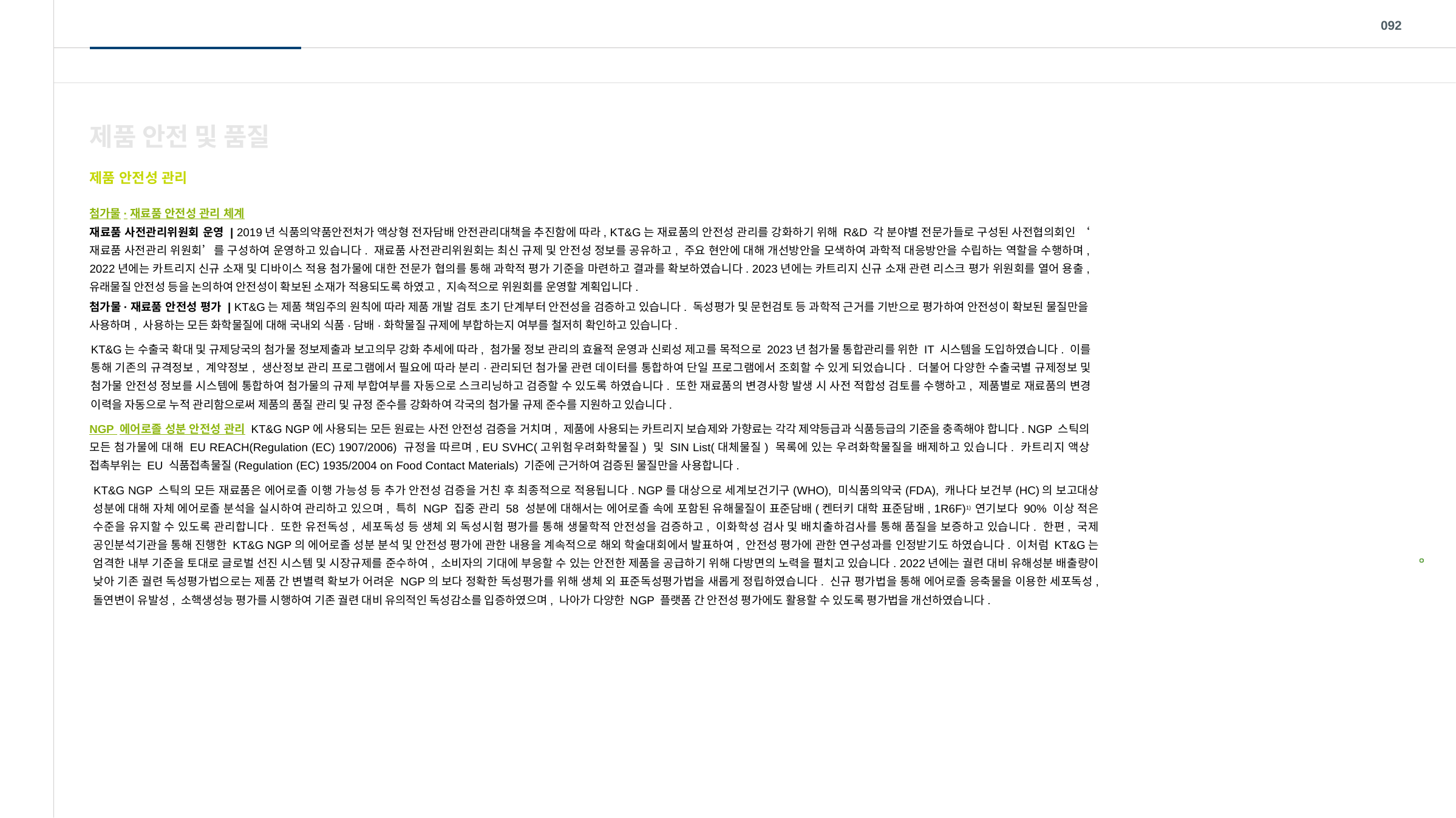

092
제품 안전 및 품질
제품 안전성 관리
첨가물·재료품 안전성 관리 체계
재료품 사전관리위원회 운영 | 2019년 식품의약품안전처가 액상형 전자담배 안전관리대책을 추진함에 따라, KT&G는 재료품의 안전성 관리를 강화하기 위해 R&D 각 분야별 전문가들로 구성된 사전협의회인 ‘재료품 사전관리 위원회’를 구성하여 운영하고 있습니다. 재료품 사전관리위원회는 최신 규제 및 안전성 정보를 공유하고, 주요 현안에 대해 개선방안을 모색하여 과학적 대응방안을 수립하는 역할을 수행하며, 2022년에는 카트리지 신규 소재 및 디바이스 적용 첨가물에 대한 전문가 협의를 통해 과학적 평가 기준을 마련하고 결과를 확보하였습니다. 2023년에는 카트리지 신규 소재 관련 리스크 평가 위원회를 열어 용출, 유래물질 안전성 등을 논의하여 안전성이 확보된 소재가 적용되도록 하였고, 지속적으로 위원회를 운영할 계획입니다.
첨가물·재료품 안전성 평가 | KT&G는 제품 책임주의 원칙에 따라 제품 개발 검토 초기 단계부터 안전성을 검증하고 있습니다. 독성평가 및 문헌검토 등 과학적 근거를 기반으로 평가하여 안전성이 확보된 물질만을 사용하며, 사용하는 모든 화학물질에 대해 국내외 식품·담배·화학물질 규제에 부합하는지 여부를 철저히 확인하고 있습니다.
KT&G는 수출국 확대 및 규제당국의 첨가물 정보제출과 보고의무 강화 추세에 따라, 첨가물 정보 관리의 효율적 운영과 신뢰성 제고를 목적으로 2023년 첨가물 통합관리를 위한 IT 시스템을 도입하였습니다. 이를 통해 기존의 규격정보, 계약정보, 생산정보 관리 프로그램에서 필요에 따라 분리·관리되던 첨가물 관련 데이터를 통합하여 단일 프로그램에서 조회할 수 있게 되었습니다. 더불어 다양한 수출국별 규제정보 및 첨가물 안전성 정보를 시스템에 통합하여 첨가물의 규제 부합여부를 자동으로 스크리닝하고 검증할 수 있도록 하였습니다. 또한 재료품의 변경사항 발생 시 사전 적합성 검토를 수행하고, 제품별로 재료품의 변경 이력을 자동으로 누적 관리함으로써 제품의 품질 관리 및 규정 준수를 강화하여 각국의 첨가물 규제 준수를 지원하고 있습니다.
NGP 에어로졸 성분 안전성 관리 KT&G NGP에 사용되는 모든 원료는 사전 안전성 검증을 거치며, 제품에 사용되는 카트리지 보습제와 가향료는 각각 제약등급과 식품등급의 기준을 충족해야 합니다. NGP 스틱의 모든 첨가물에 대해 EU REACH(Regulation (EC) 1907/2006) 규정을 따르며, EU SVHC(고위험우려화학물질) 및 SIN List(대체물질) 목록에 있는 우려화학물질을 배제하고 있습니다. 카트리지 액상 접촉부위는 EU 식품접촉물질(Regulation (EC) 1935/2004 on Food Contact Materials) 기준에 근거하여 검증된 물질만을 사용합니다.
KT&G NGP 스틱의 모든 재료품은 에어로졸 이행 가능성 등 추가 안전성 검증을 거친 후 최종적으로 적용됩니다. NGP를 대상으로 세계보건기구(WHO), 미식품의약국(FDA), 캐나다 보건부(HC)의 보고대상 성분에 대해 자체 에어로졸 분석을 실시하여 관리하고 있으며, 특히 NGP 집중 관리 58 성분에 대해서는 에어로졸 속에 포함된 유해물질이 표준담배(켄터키 대학 표준담배, 1R6F)1) 연기보다 90% 이상 적은 수준을 유지할 수 있도록 관리합니다. 또한 유전독성, 세포독성 등 생체 외 독성시험 평가를 통해 생물학적 안전성을 검증하고, 이화학성 검사 및 배치출하검사를 통해 품질을 보증하고 있습니다. 한편, 국제 공인분석기관을 통해 진행한 KT&G NGP의 에어로졸 성분 분석 및 안전성 평가에 관한 내용을 계속적으로 해외 학술대회에서 발표하여, 안전성 평가에 관한 연구성과를 인정받기도 하였습니다. 이처럼 KT&G는 엄격한 내부 기준을 토대로 글로벌 선진 시스템 및 시장규제를 준수하여, 소비자의 기대에 부응할 수 있는 안전한 제품을 공급하기 위해 다방면의 노력을 펼치고 있습니다. 2022년에는 궐련 대비 유해성분 배출량이 낮아 기존 궐련 독성평가법으로는 제품 간 변별력 확보가 어려운 NGP의 보다 정확한 독성평가를 위해 생체 외 표준독성평가법을 새롭게 정립하였습니다. 신규 평가법을 통해 에어로졸 응축물을 이용한 세포독성, 돌연변이 유발성, 소핵생성능 평가를 시행하여 기존 궐련 대비 유의적인 독성감소를 입증하였으며, 나아가 다양한 NGP 플랫폼 간 안전성 평가에도 활용할 수 있도록 평가법을 개선하였습니다.
동물실험 정책 KT&G는 동물실험을 수행함에 있어 실험동물의 윤리적 사용과 3R(Reduction, Replacement, Refinement) 원칙에 따라 충분한 사전 검토를 통해 최소한의 동물 수를 산정하여 무분별한 동물실험을 줄이고자 노력하고 있습니다. ‘동물보호법’과 ‘실험동물에 관한 법률’에 규정된 사항을 준수하며, 해당 법규에 따라 동물실험윤리위원회와 실험동물운영위원회를 구성하고 동물실험의 윤리적·과학적 타당성에 대하여 심의하고, 동물실험이 원칙에 맞게 실시되고 있는지 지속적으로 지도·감독하고 있습니다. 아울러 매년 2회의 정기 모임을 통해 시설의 운영 점검 및 실험동물의 보호와 윤리적인 취급에 필요한 요구 조치를 수행하고 있습니다. 또한 KT&G는 국제동물실험인증협회(AAALAC) 인증 기반의 시설을 운영함으로써 동물실험의 신뢰성을 확보하고 있습니다. KT&G 바이오효능평가센터(식약처 등록번호: 제711호)는 실험 환경의 항상성을 유지하기 위해서 동물실 운영 표준작업서(SOP)에 의거하여 온·습도 및 조명 제어, 환기, 기자재 멸균·소독 등을 관리하고 있으며, 동물 및 실험 기자재 반출입 시 패스룸을 통과하도록 하여 외부 오염 요소의 침입을 방지하고 있습니다. 뿐만 아니라 식품의약품안전처와 농림축산검역본부가 요구하는 실태조사를 실시하며, 운영실적을 보고하는 등 정부기관의 관리·감독 하에 적법하게 운영되고 있습니다.